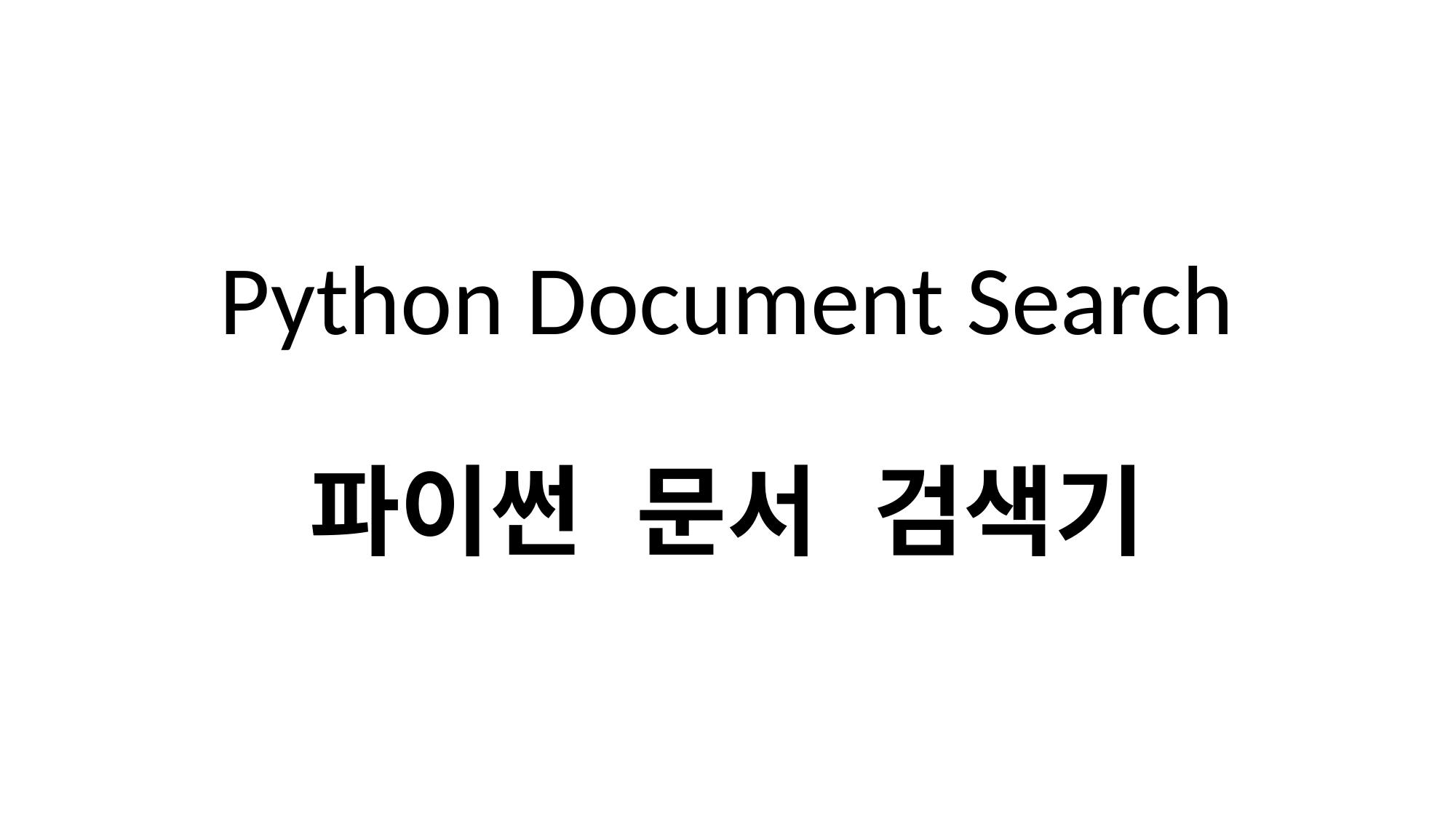

# Python Document Search 파이썬  문서  검색기